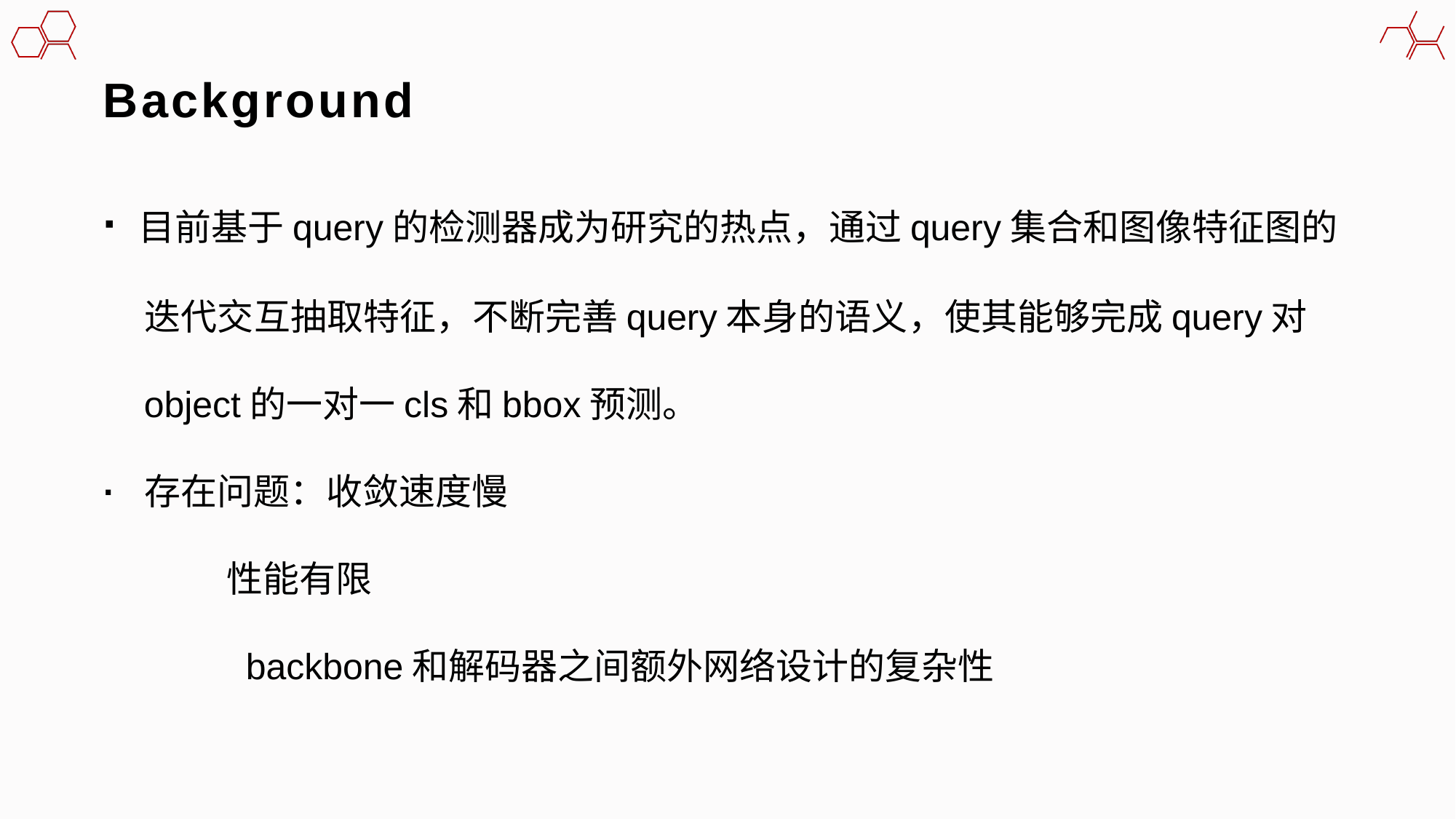

# Background
· 目前基于query的检测器成为研究的热点，通过query集合和图像特征图的
    迭代交互抽取特征，不断完善query本身的语义，使其能够完成query对
    object的一对一cls和bbox预测。
·  存在问题：收敛速度慢
              性能有限
              backbone和解码器之间额外网络设计的复杂性